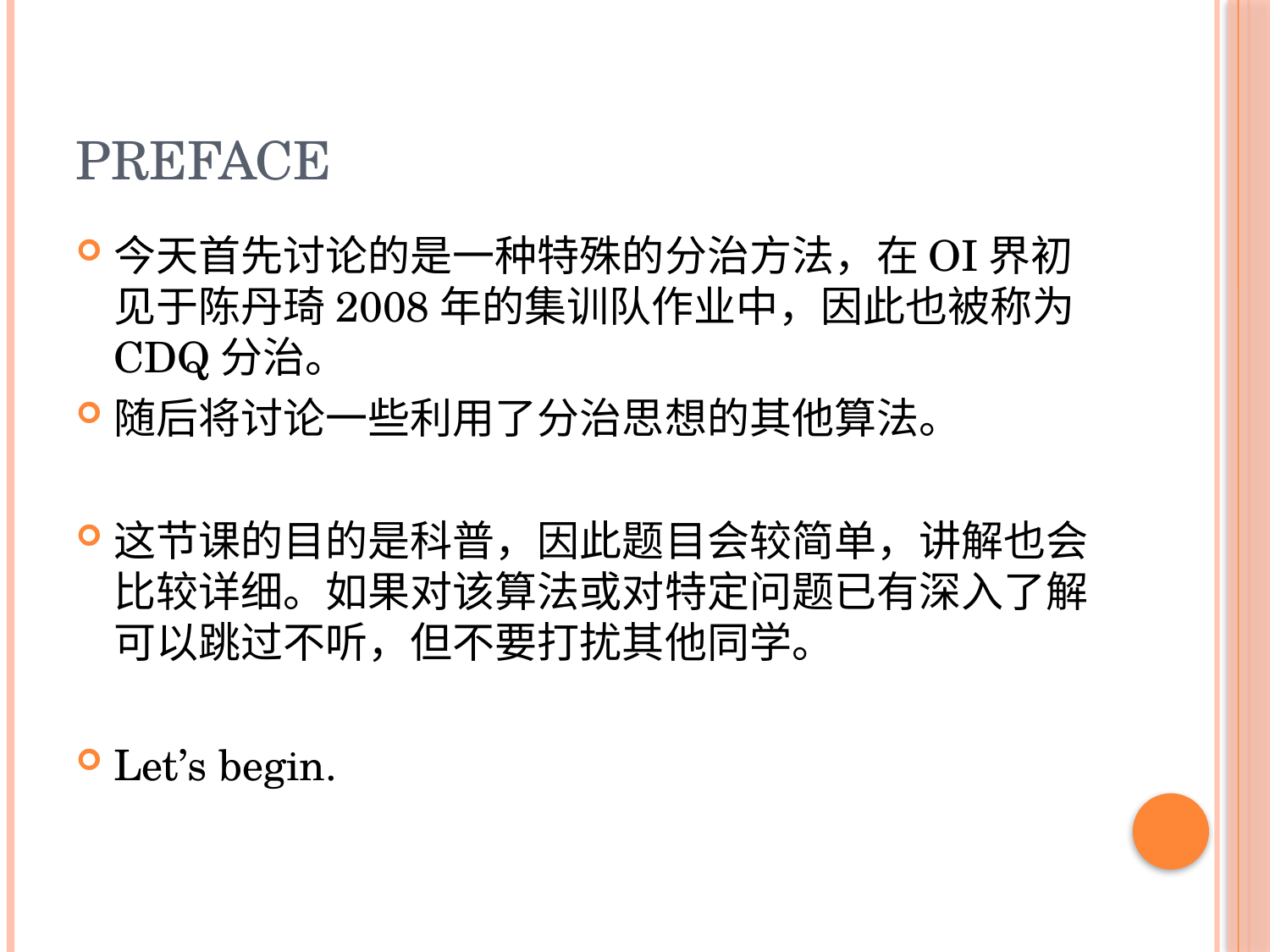

# Preface
今天首先讨论的是一种特殊的分治方法，在OI界初见于陈丹琦2008年的集训队作业中，因此也被称为CDQ分治。
随后将讨论一些利用了分治思想的其他算法。

这节课的目的是科普，因此题目会较简单，讲解也会比较详细。如果对该算法或对特定问题已有深入了解可以跳过不听，但不要打扰其他同学。

Let’s begin.